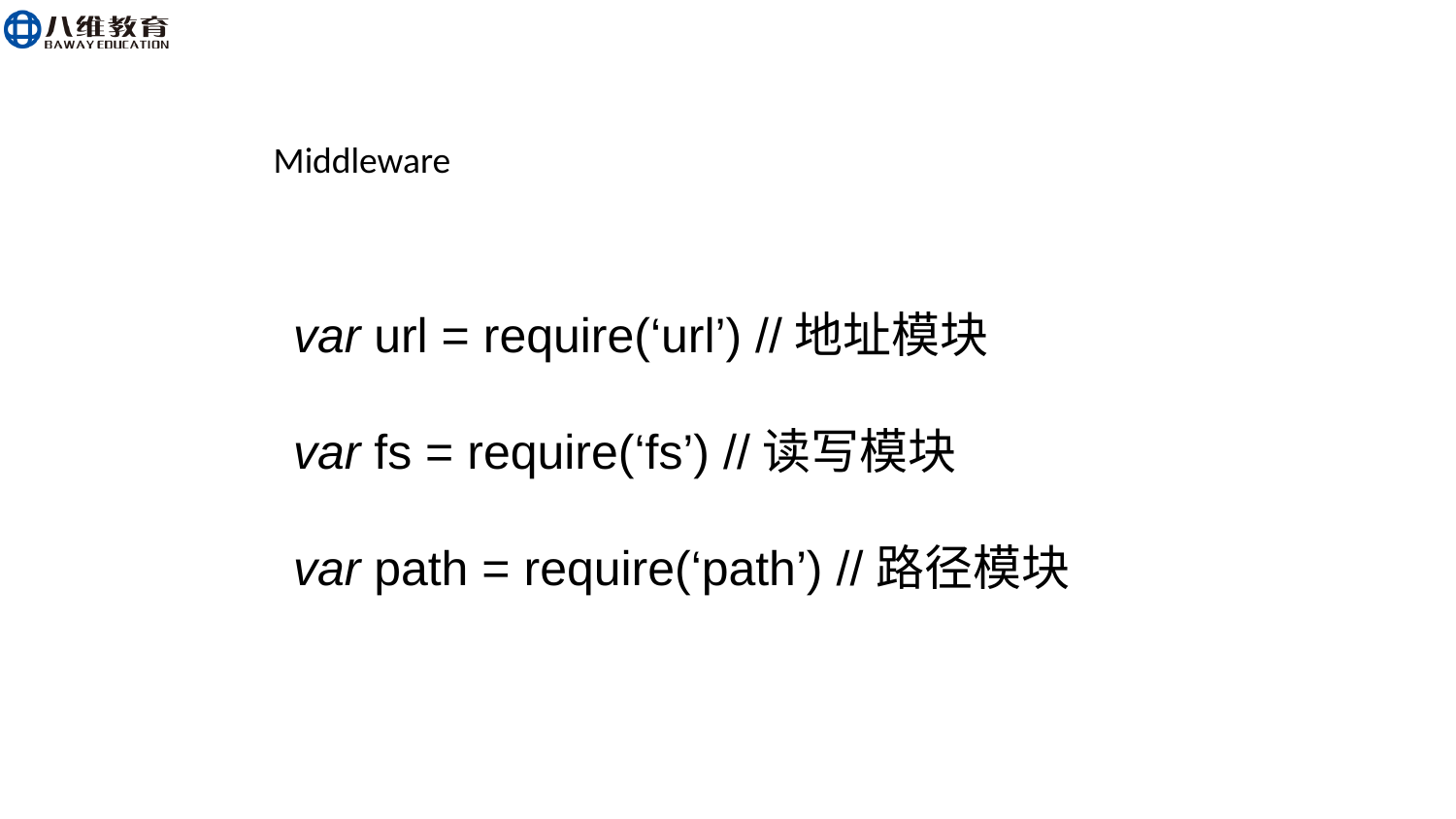

Middleware

var url = require(‘url’) //地址模块

var fs = require(‘fs’) //读写模块

var path = require(‘path’) //路径模块